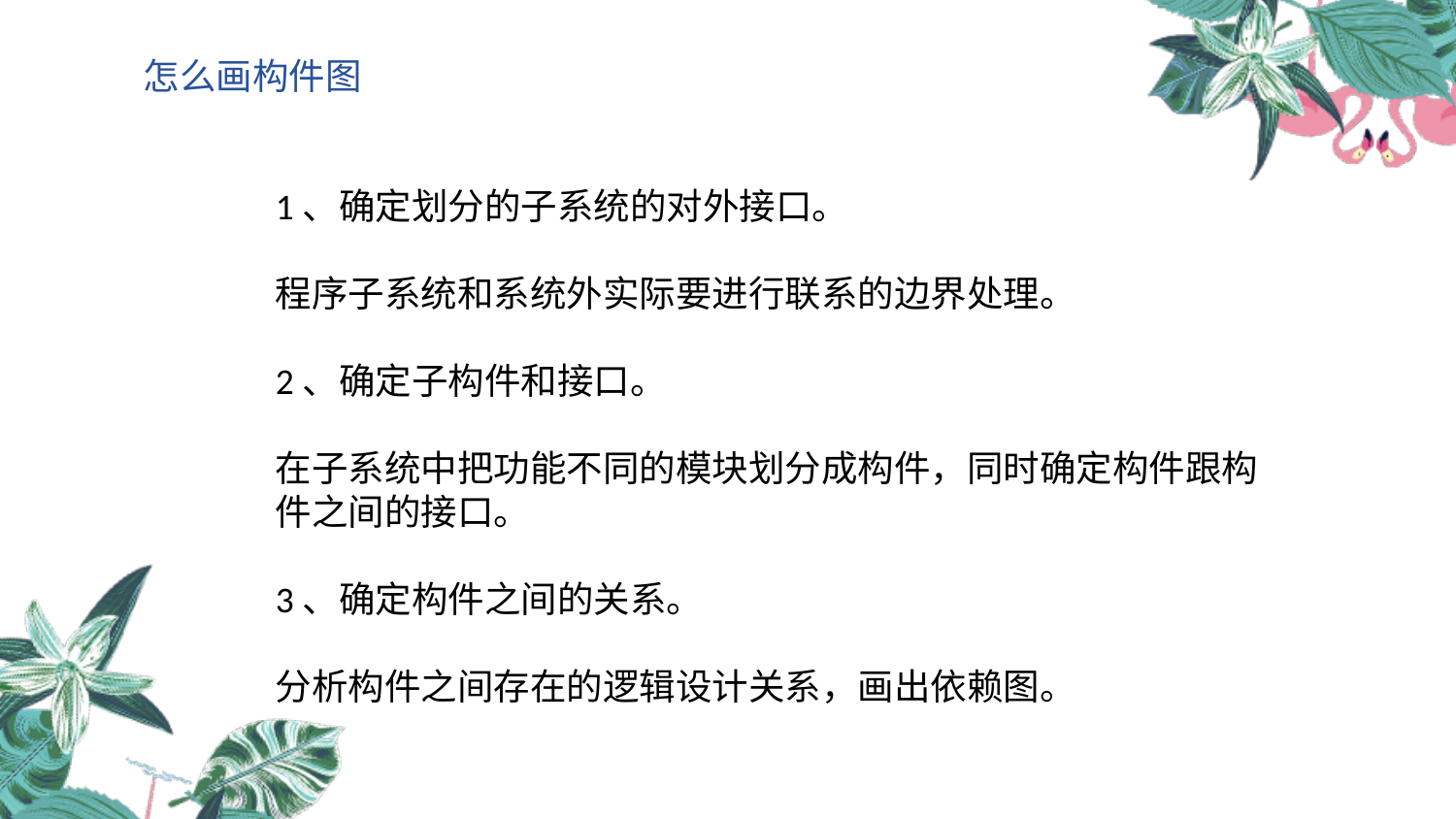

怎么画构件图
1、确定划分的子系统的对外接口。

程序子系统和系统外实际要进行联系的边界处理。

2、确定子构件和接口。

在子系统中把功能不同的模块划分成构件，同时确定构件跟构件之间的接口。

3、确定构件之间的关系。

分析构件之间存在的逻辑设计关系，画出依赖图。